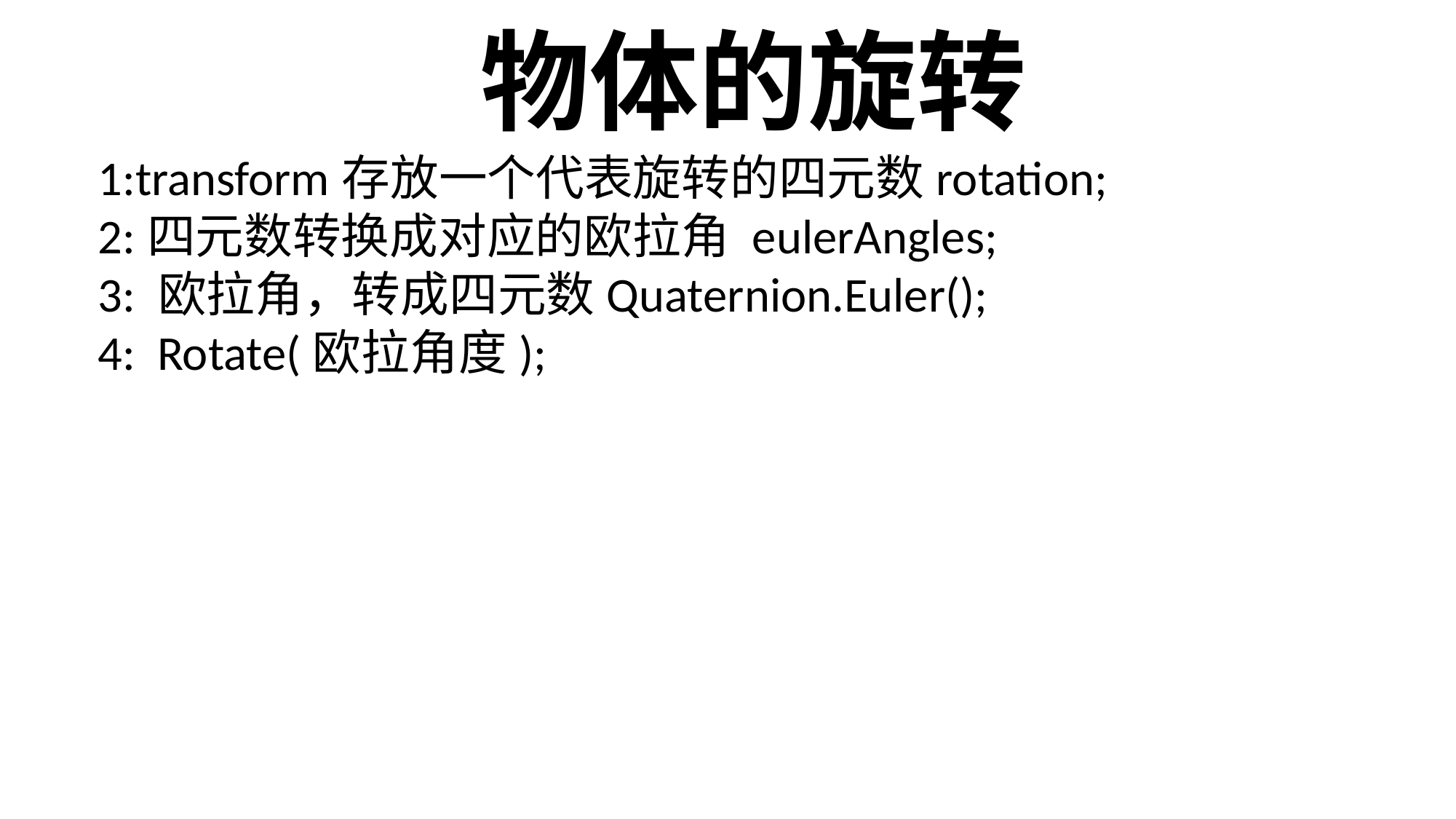

物体的旋转
1:transform存放一个代表旋转的四元数rotation;
2:四元数转换成对应的欧拉角 eulerAngles;
3: 欧拉角，转成四元数Quaternion.Euler();
4:  Rotate(欧拉角度);
6